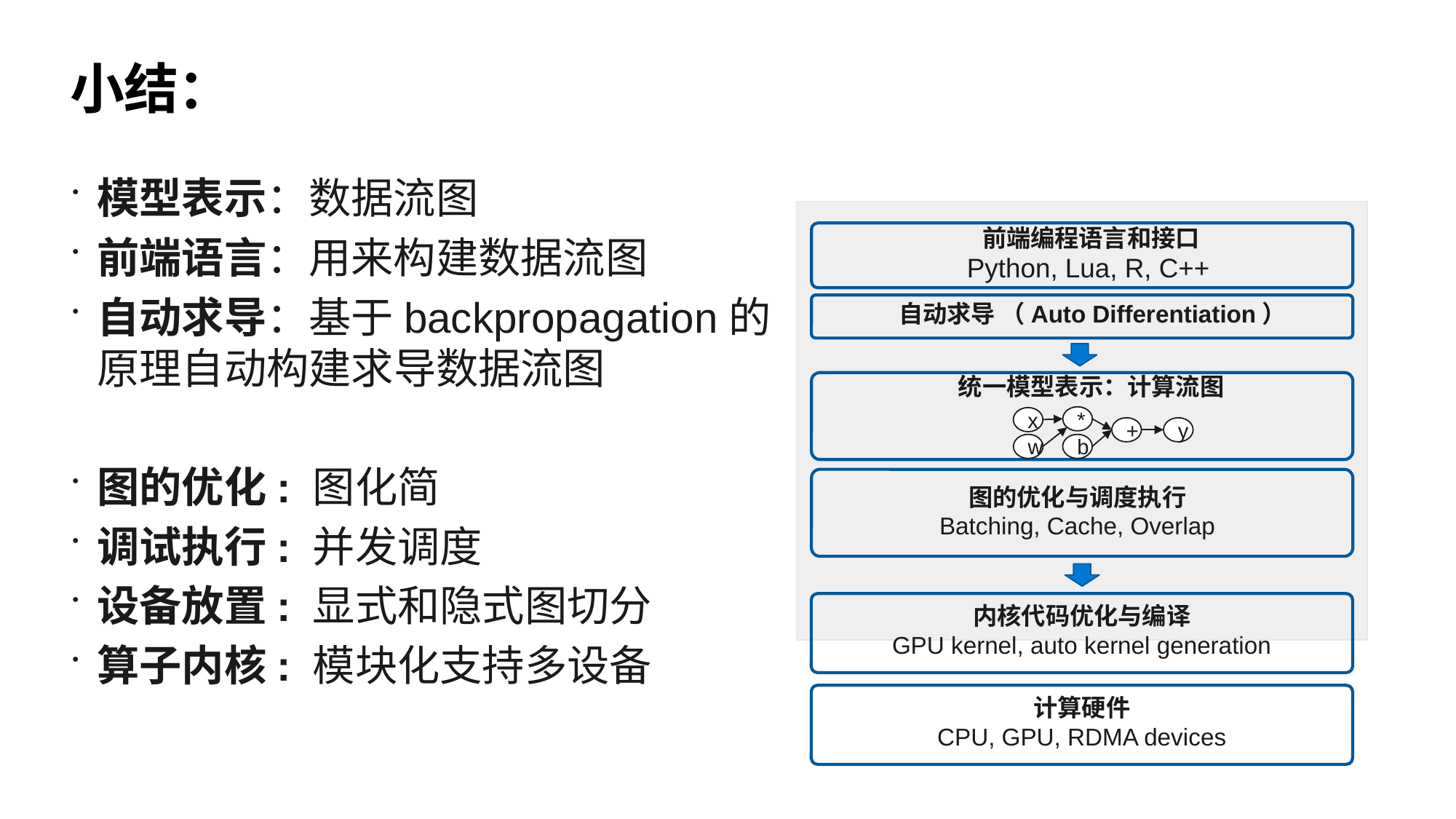

# 小结：
模型表示：数据流图
前端语言：用来构建数据流图
自动求导：基于backpropagation的原理自动构建求导数据流图

图的优化: 图化简
调试执行: 并发调度
设备放置: 显式和隐式图切分
算子内核: 模块化支持多设备

前端编程语言和接口

Python, Lua, R, C++
自动求导 （Auto Differentiation）

统一模型表示：计算流图

*
x
+
y
w
b

图的优化与调度执行
Batching, Cache, Overlap

内核代码优化与编译
GPU kernel, auto kernel generation

计算硬件
CPU, GPU, RDMA devices